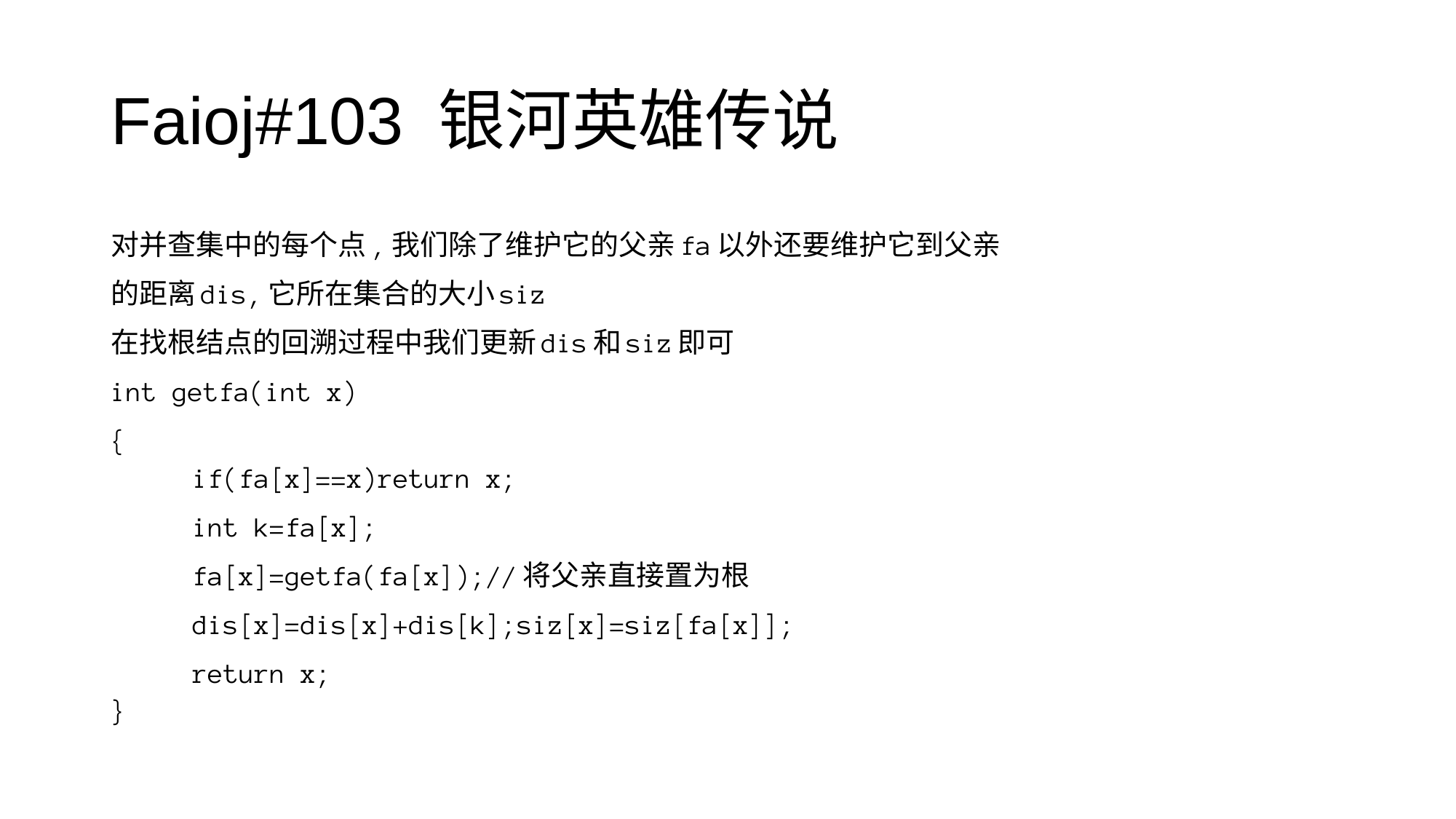

# Faioj#103 银河英雄传说
对并查集中的每个点,我们除了维护它的父亲fa以外还要维护它到父亲
的距离dis,它所在集合的大小siz
在找根结点的回溯过程中我们更新dis和siz即可
int getfa(int x)
{
	if(fa[x]==x)return x;
	int k=fa[x];
	fa[x]=getfa(fa[x]);//将父亲直接置为根
	dis[x]=dis[x]+dis[k];siz[x]=siz[fa[x]];
	return x;
}